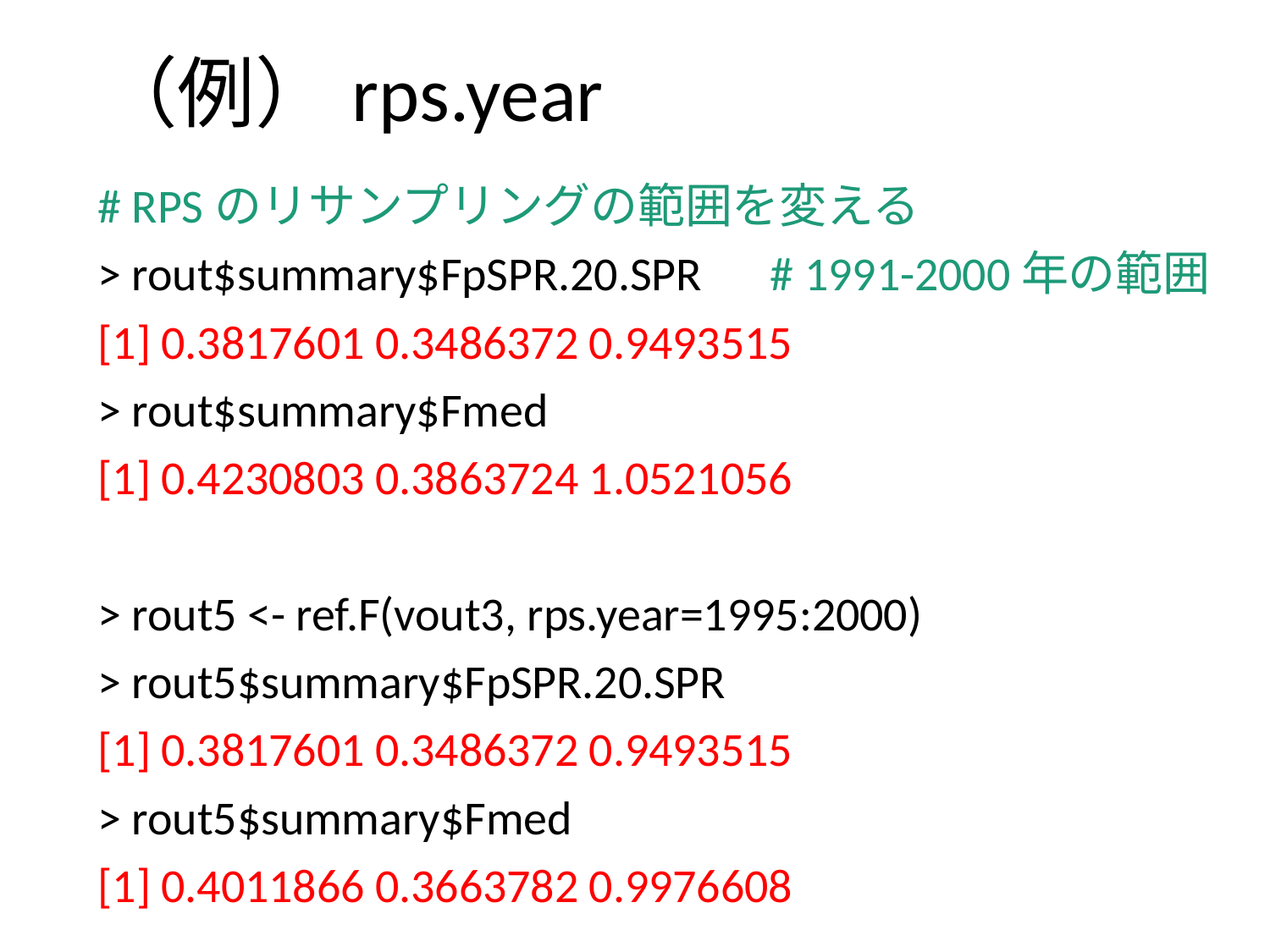

# （例）rps.year
# RPSのリサンプリングの範囲を変える
> rout$summary$FpSPR.20.SPR　# 1991-2000年の範囲
[1] 0.3817601 0.3486372 0.9493515
> rout$summary$Fmed
[1] 0.4230803 0.3863724 1.0521056

> rout5 <- ref.F(vout3, rps.year=1995:2000)
> rout5$summary$FpSPR.20.SPR
[1] 0.3817601 0.3486372 0.9493515
> rout5$summary$Fmed
[1] 0.4011866 0.3663782 0.9976608